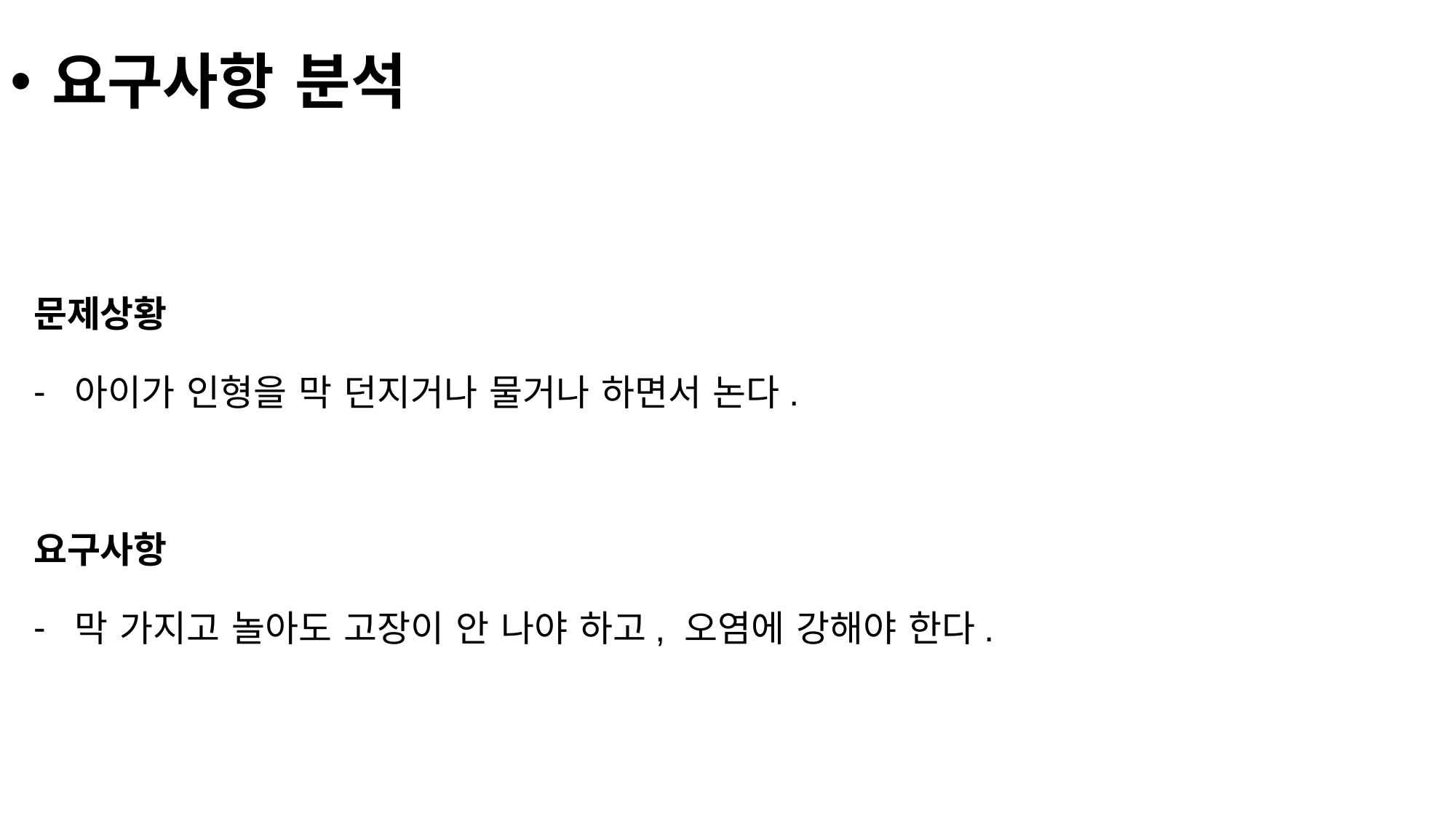

요구사항 분석
문제상황

아이가 인형을 막 던지거나 물거나 하면서 논다.

요구사항

막 가지고 놀아도 고장이 안 나야 하고, 오염에 강해야 한다.